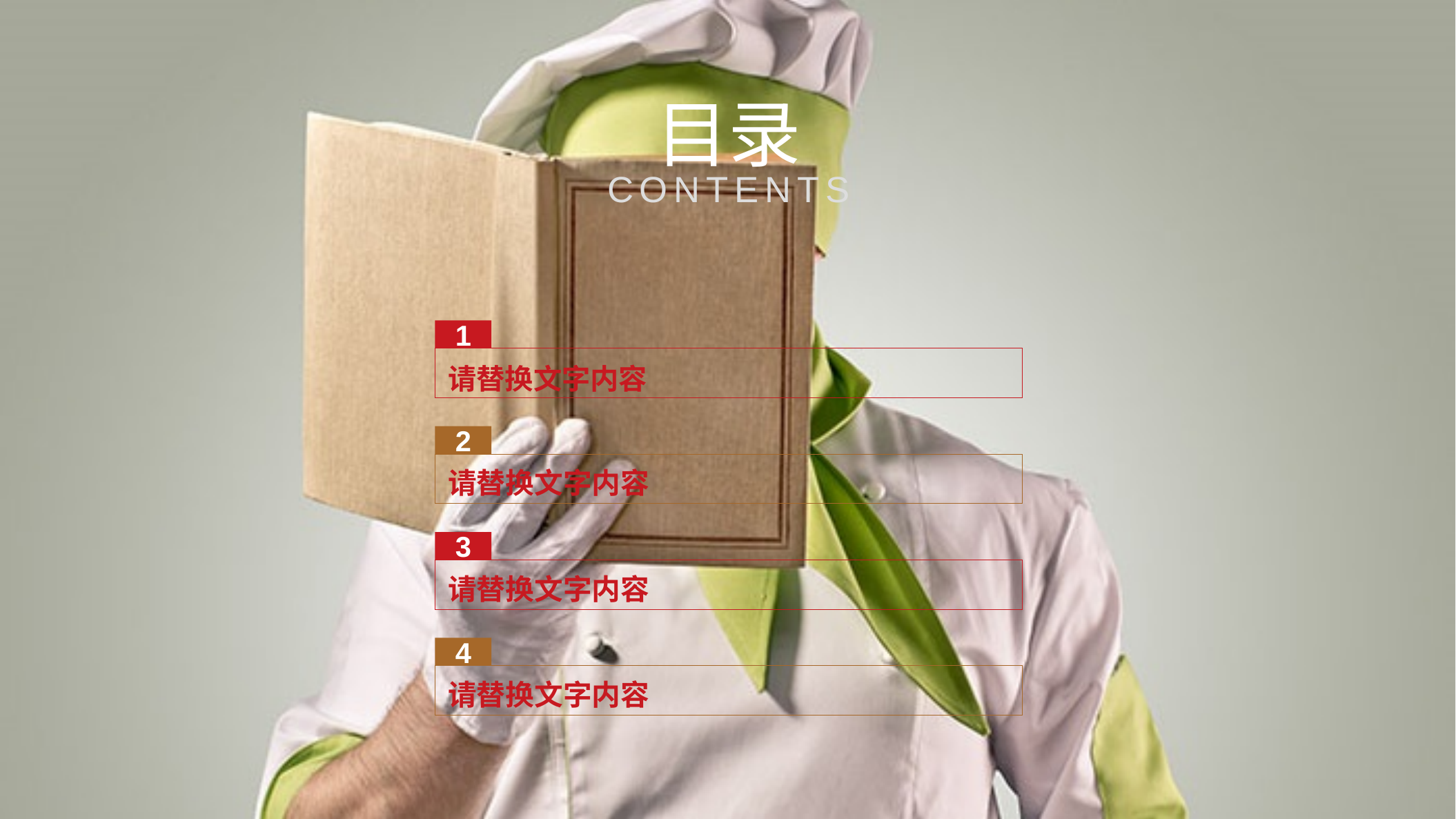

目录
CONTENTS
1
请替换文字内容
2
请替换文字内容
3
请替换文字内容
4
请替换文字内容